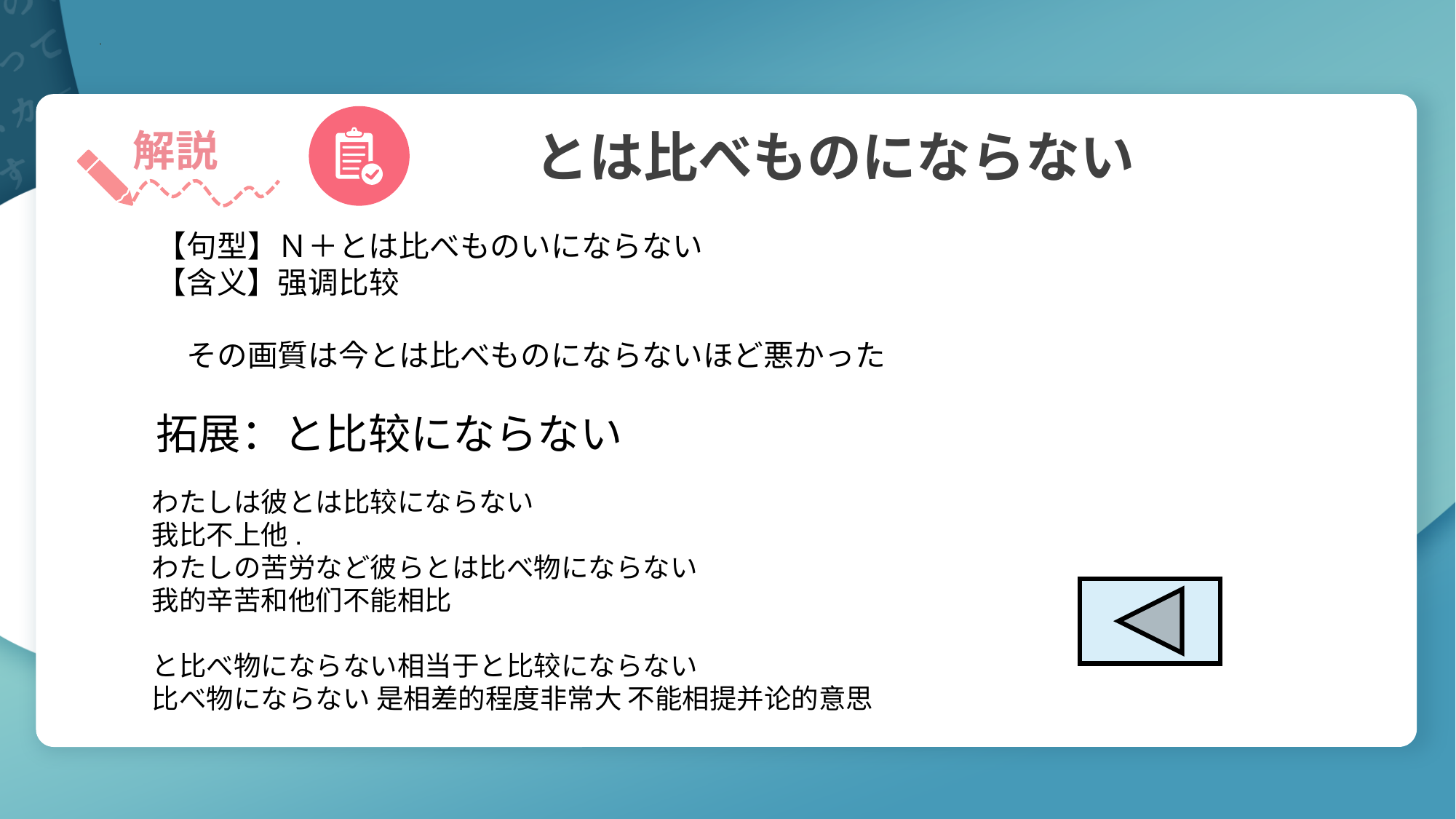

解説

とは比べものにならない
【句型】Ｎ＋とは比べものいにならない
【含义】强调比较

　その画質は今とは比べものにならないほど悪かった
拓展：と比较にならない
わたしは彼とは比较にならない
我比不上他.
わたしの苦労など彼らとは比べ物にならない
我的辛苦和他们不能相比

と比べ物にならない相当于と比较にならない
比べ物にならない 是相差的程度非常大 不能相提并论的意思